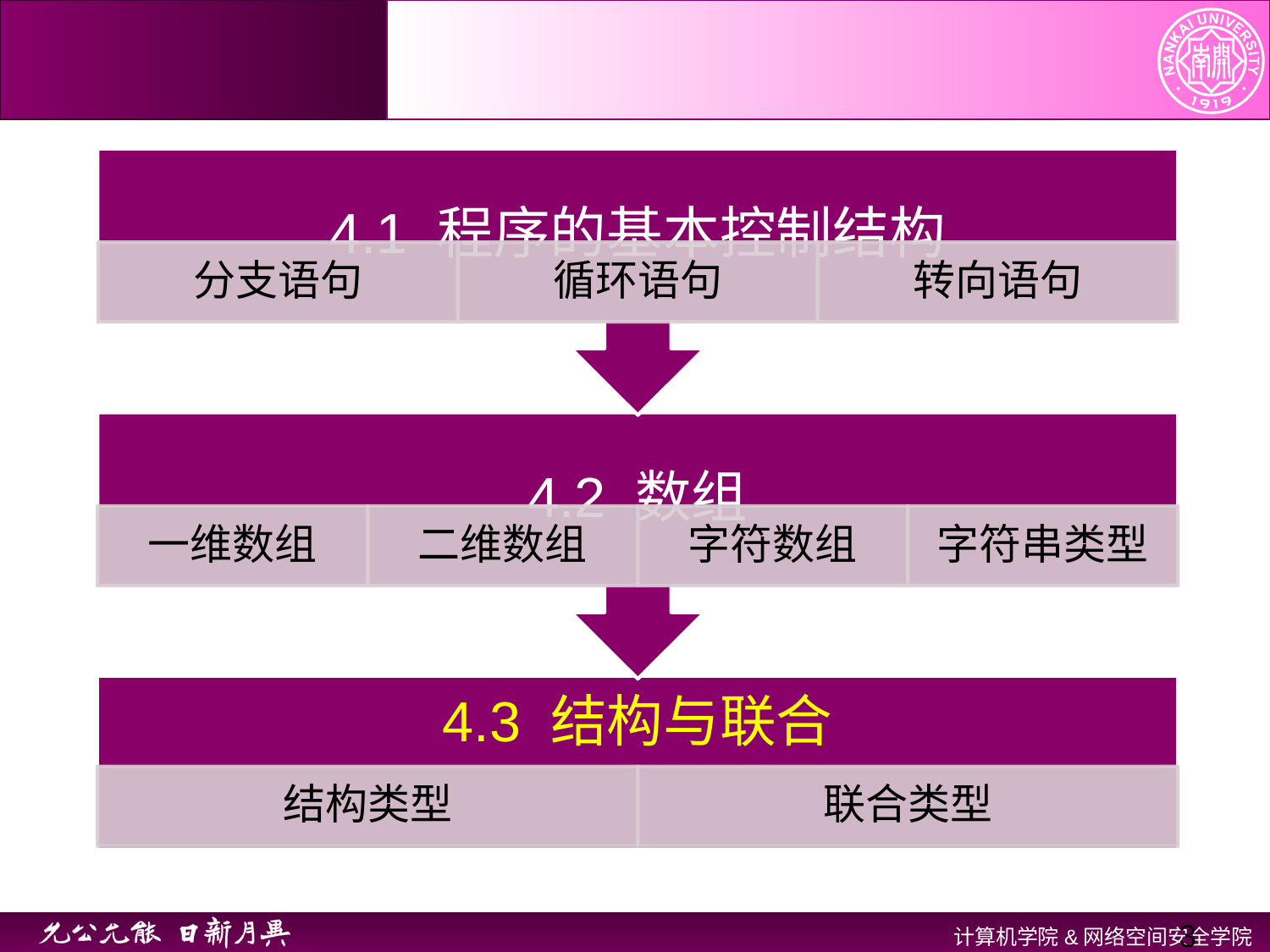

4.3 结构与联合
结构类型
联合类型
4.2 数组
一维数组
二维数组
字符数组
字符串类型
4.1 程序的基本控制结构
分支语句
循环语句
转向语句
3